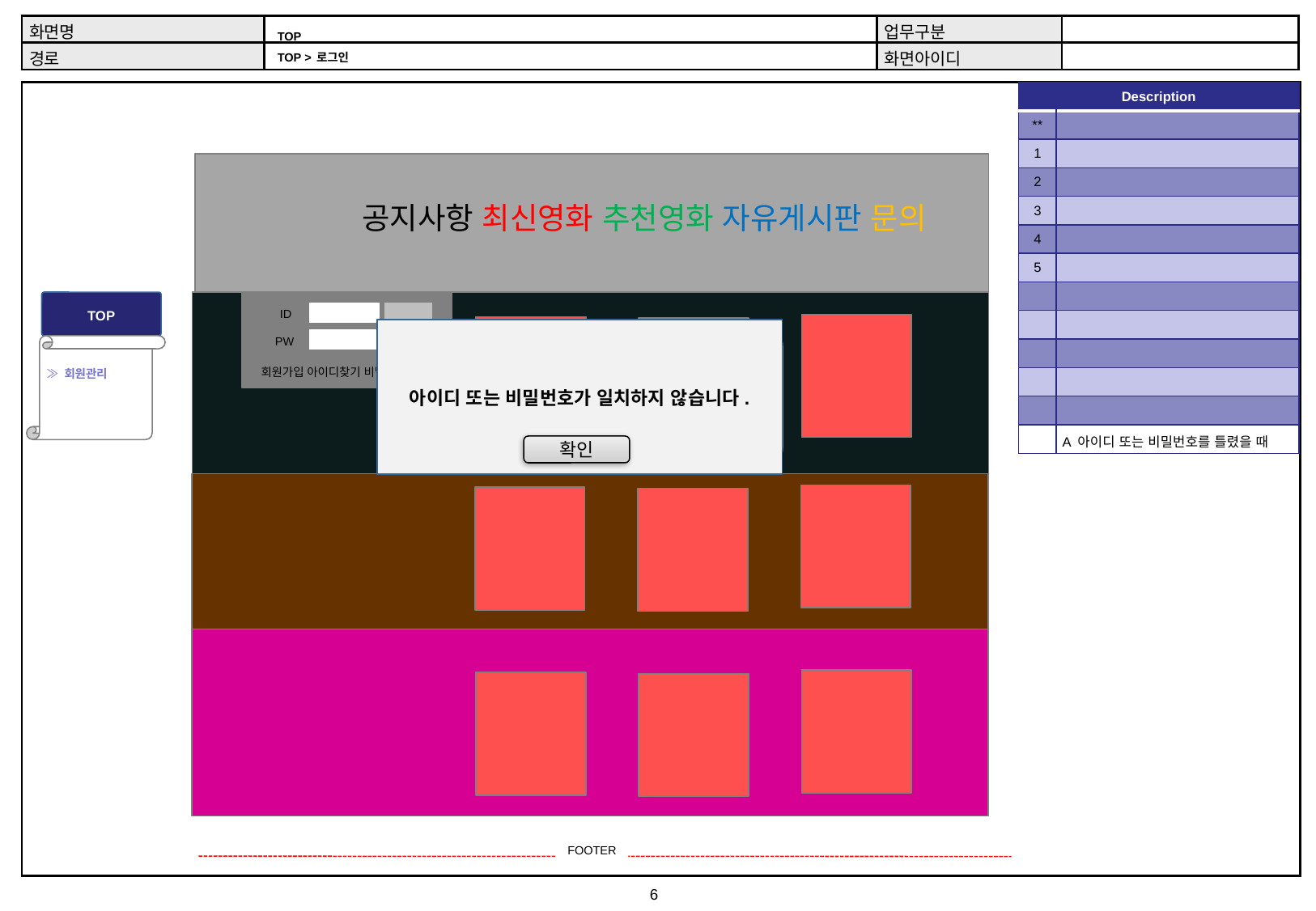

# TOP TOP > 로그인
| Description |  |
| --- | --- |
| \*\* |  |
| 1 |  |
| 2 |  |
| 3 |  |
| 4 |  |
| 5 |  |
|  |  |
|  |  |
|  |  |
|  |  |
|  |  |
|  | A 아이디 또는 비밀번호를 틀렸을 때 |

공지사항 최신영화 추천영화 자유게시판 문의

TOP

ID

로그인

아이디 또는 비밀번호가 일치하지 않습니다.

PW

≫ 회원관리
LOGIN

ID
회원가입 아이디찾기 비밀번호찾기

비밀번호
확인